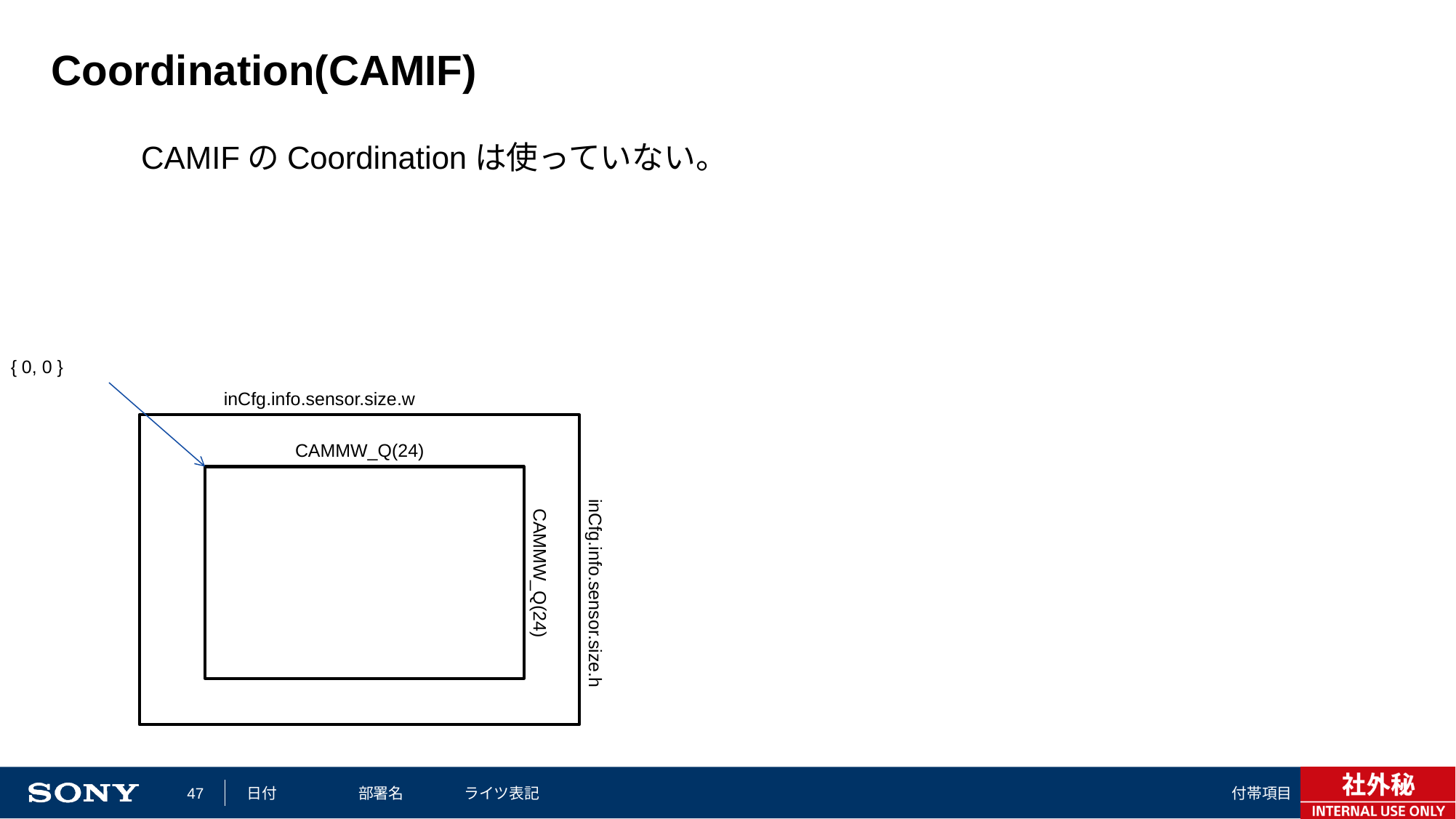

# Coordination(CAMIF)
CAMIFのCoordinationは使っていない。
{ 0, 0 }
inCfg.info.sensor.size.w

CAMMW_Q(24)

CAMMW_Q(24)
inCfg.info.sensor.size.h